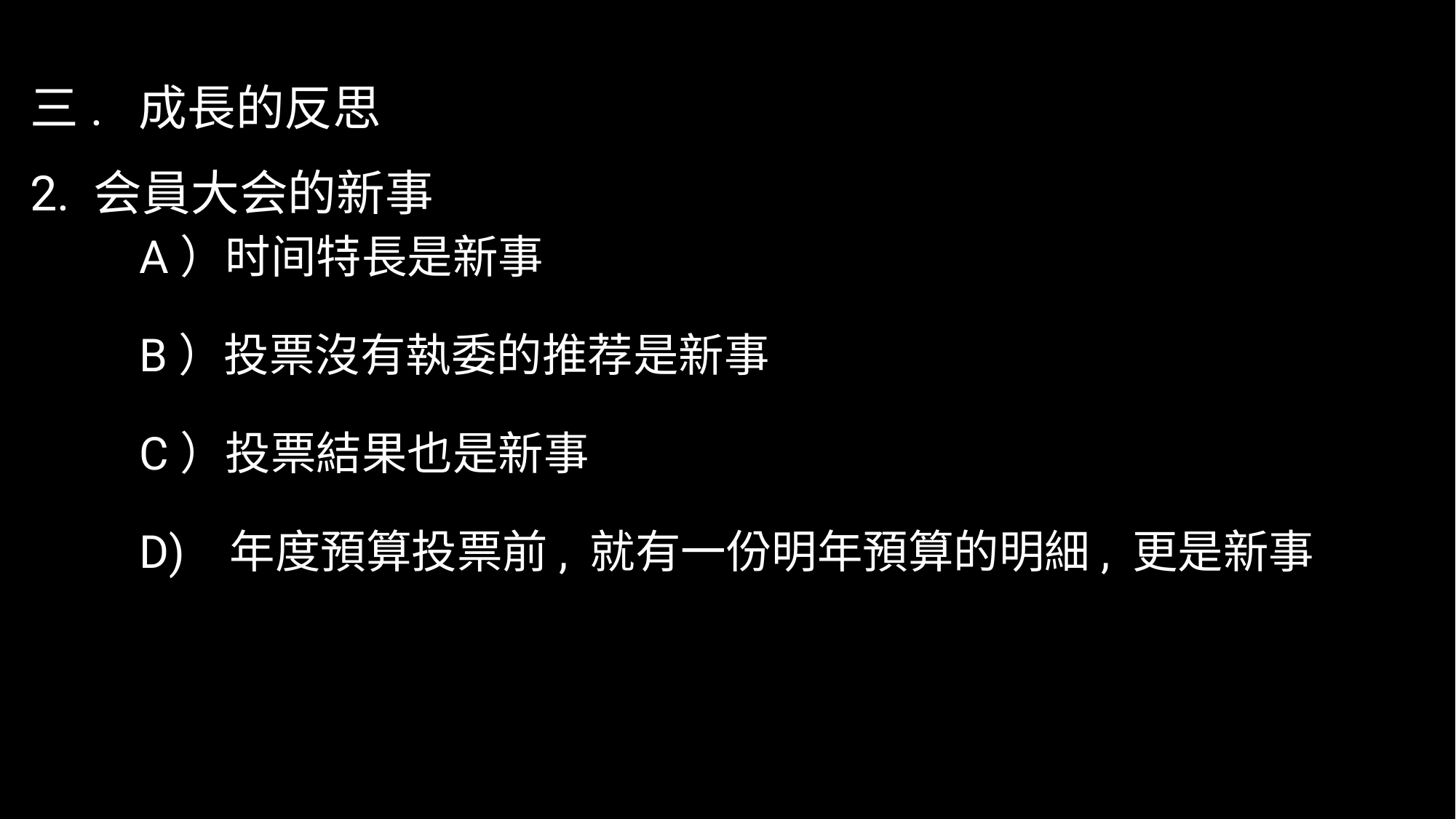

三.  成長的反思

2. 会員大会的新事

	A）时间特長是新事

	B）投票沒有執委的推荐是新事

	C）投票結果也是新事

	D)   年度預算投票前, 就有一份明年預算的明細, 更是新事